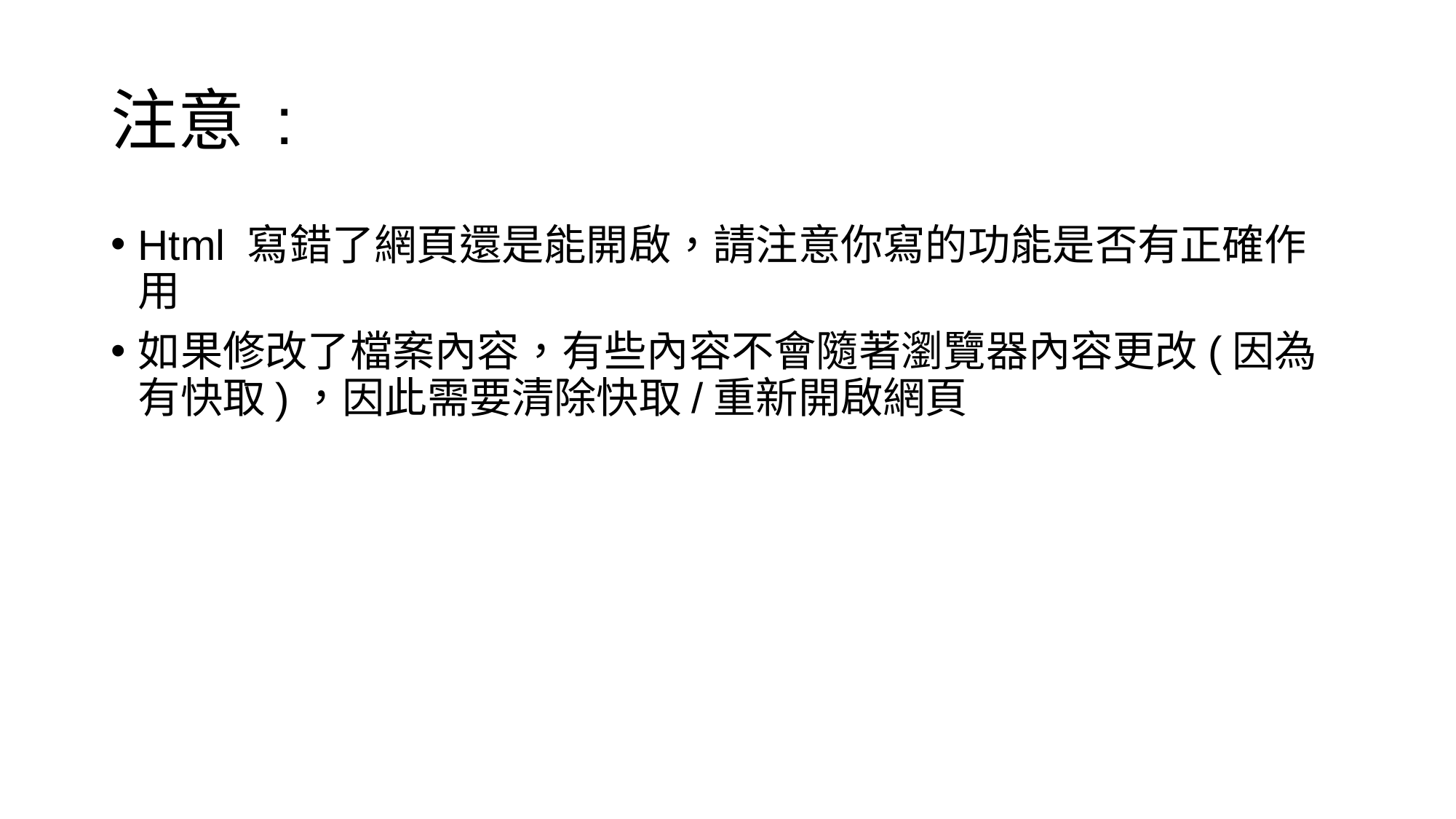

# 注意 :
Html 寫錯了網頁還是能開啟，請注意你寫的功能是否有正確作用
如果修改了檔案內容，有些內容不會隨著瀏覽器內容更改(因為有快取)，因此需要清除快取/重新開啟網頁